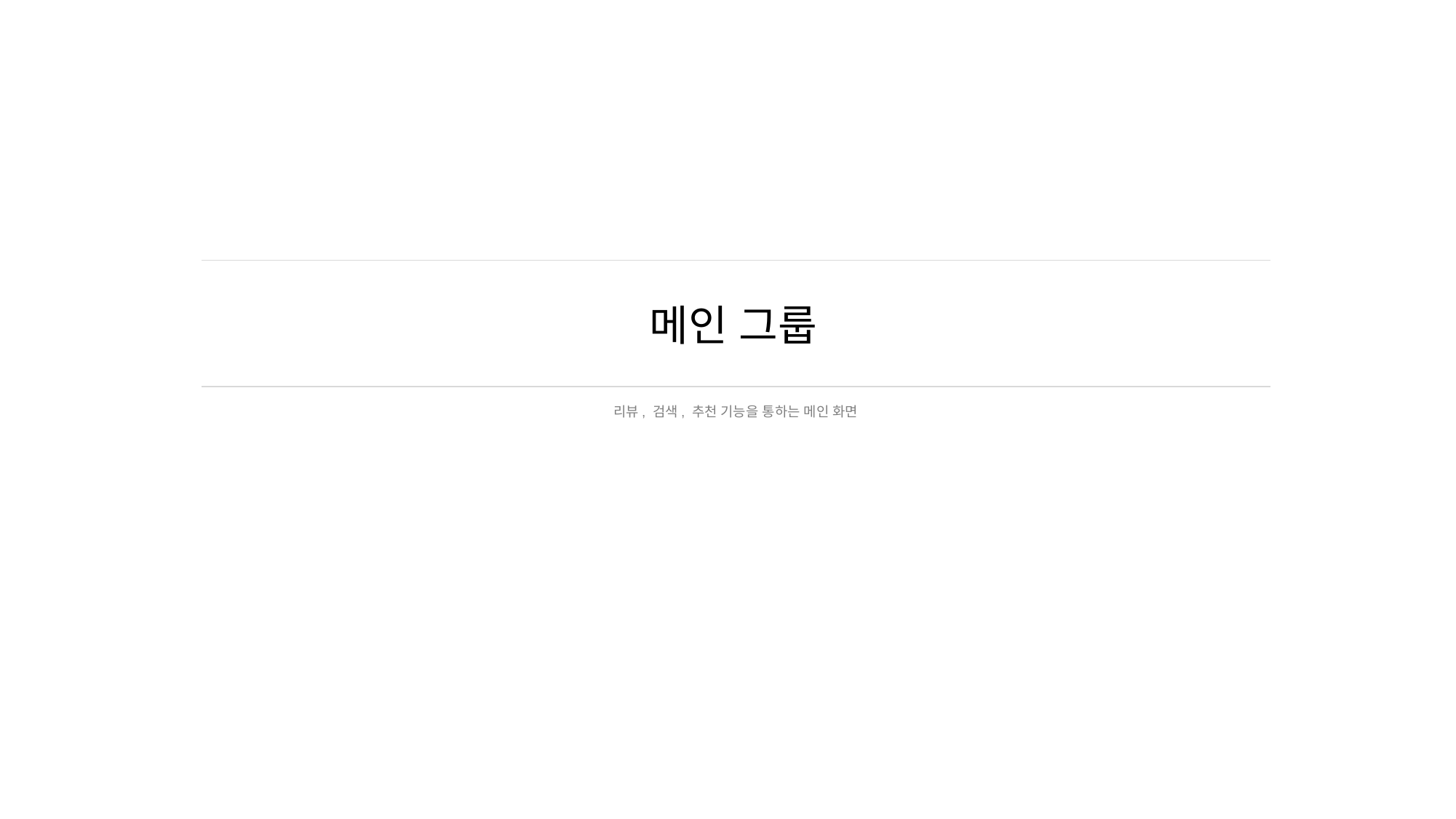

# 메인 그룹
리뷰, 검색, 추천 기능을 통하는 메인 화면